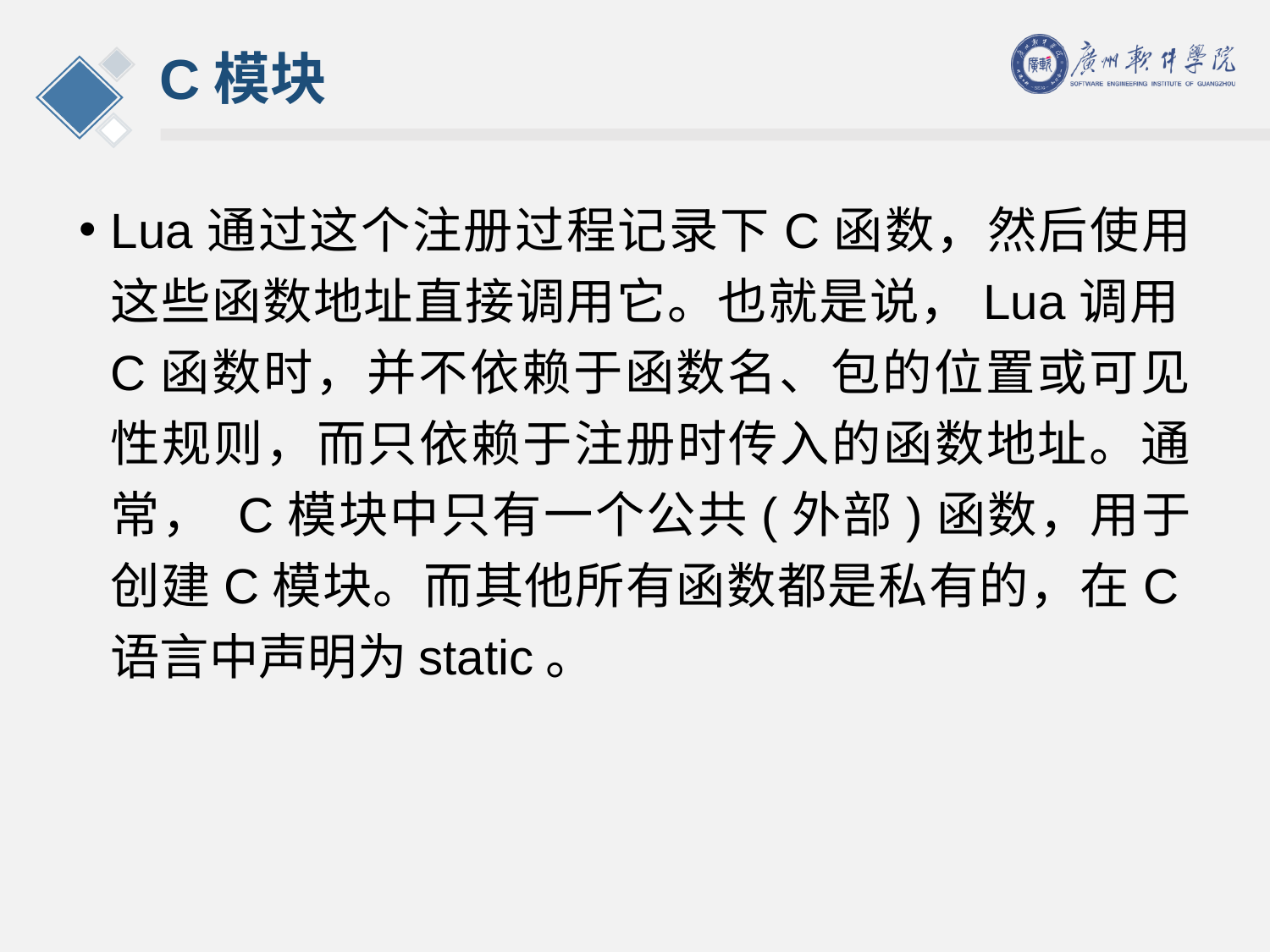

# C模块
Lua通过这个注册过程记录下C函数，然后使用这些函数地址直接调用它。也就是说，Lua调用C函数时，并不依赖于函数名、包的位置或可见性规则，而只依赖于注册时传入的函数地址。通常， C模块中只有一个公共(外部)函数，用于创建C模块。而其他所有函数都是私有的，在C语言中声明为static。